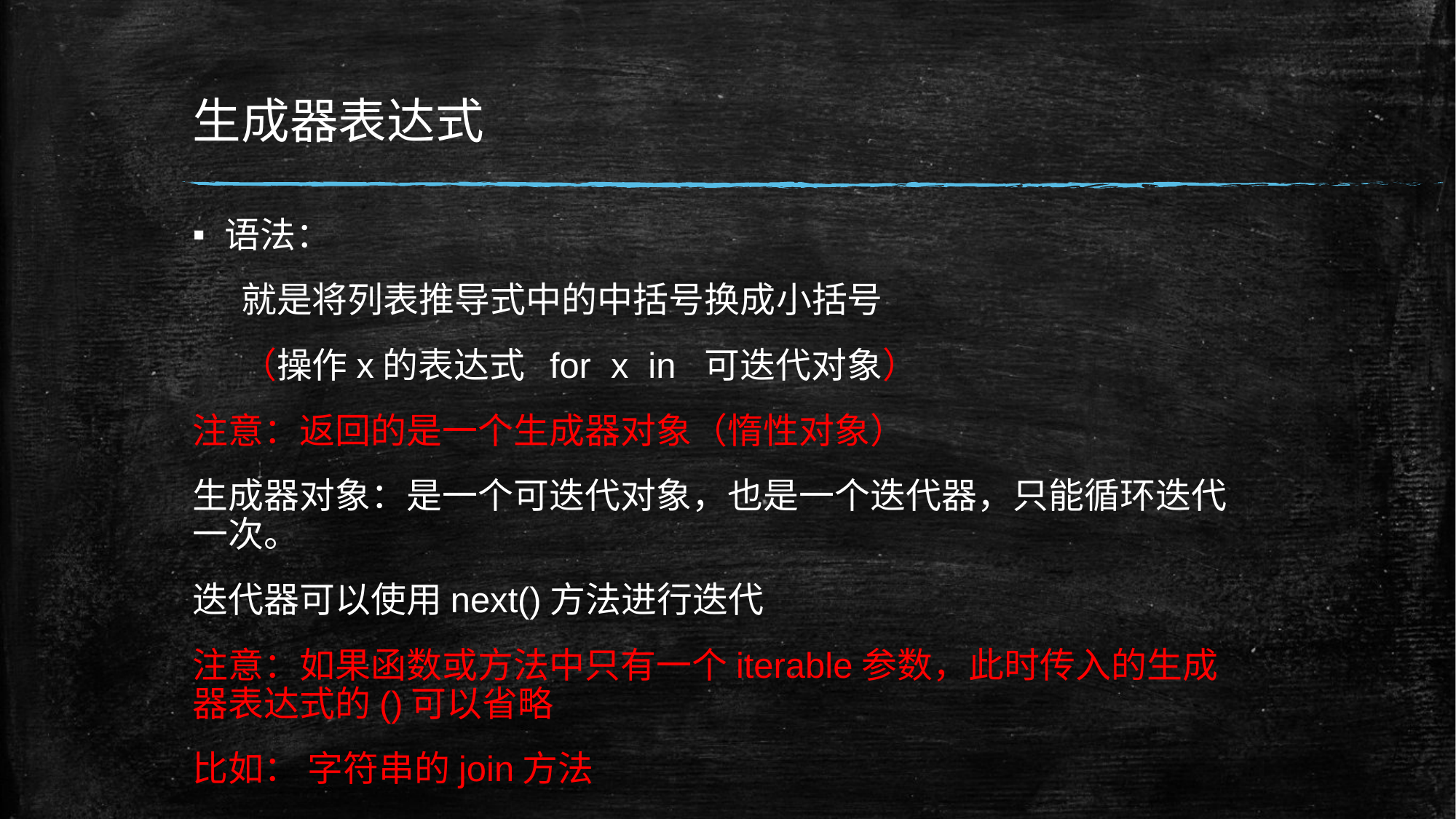

# 生成器表达式
语法：
     就是将列表推导式中的中括号换成小括号
     （操作x的表达式  for  x  in  可迭代对象）
注意：返回的是一个生成器对象（惰性对象）
生成器对象：是一个可迭代对象，也是一个迭代器，只能循环迭代一次。
迭代器可以使用next()方法进行迭代
注意：如果函数或方法中只有一个iterable参数，此时传入的生成器表达式的()可以省略
比如： 字符串的join方法